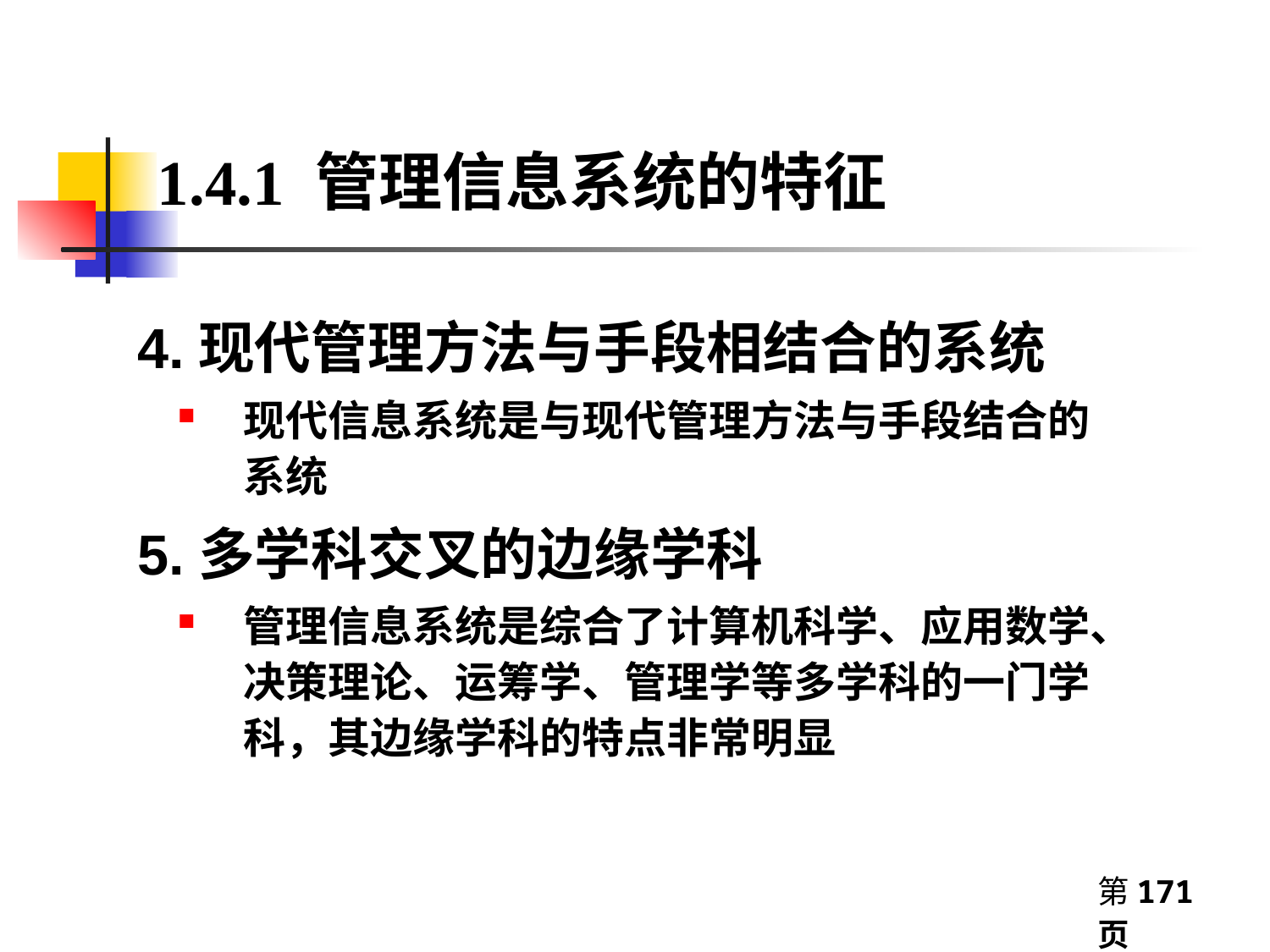

1.4.1 管理信息系统的特征
4.现代管理方法与手段相结合的系统
现代信息系统是与现代管理方法与手段结合的系统
5.多学科交叉的边缘学科
管理信息系统是综合了计算机科学、应用数学、决策理论、运筹学、管理学等多学科的一门学科，其边缘学科的特点非常明显